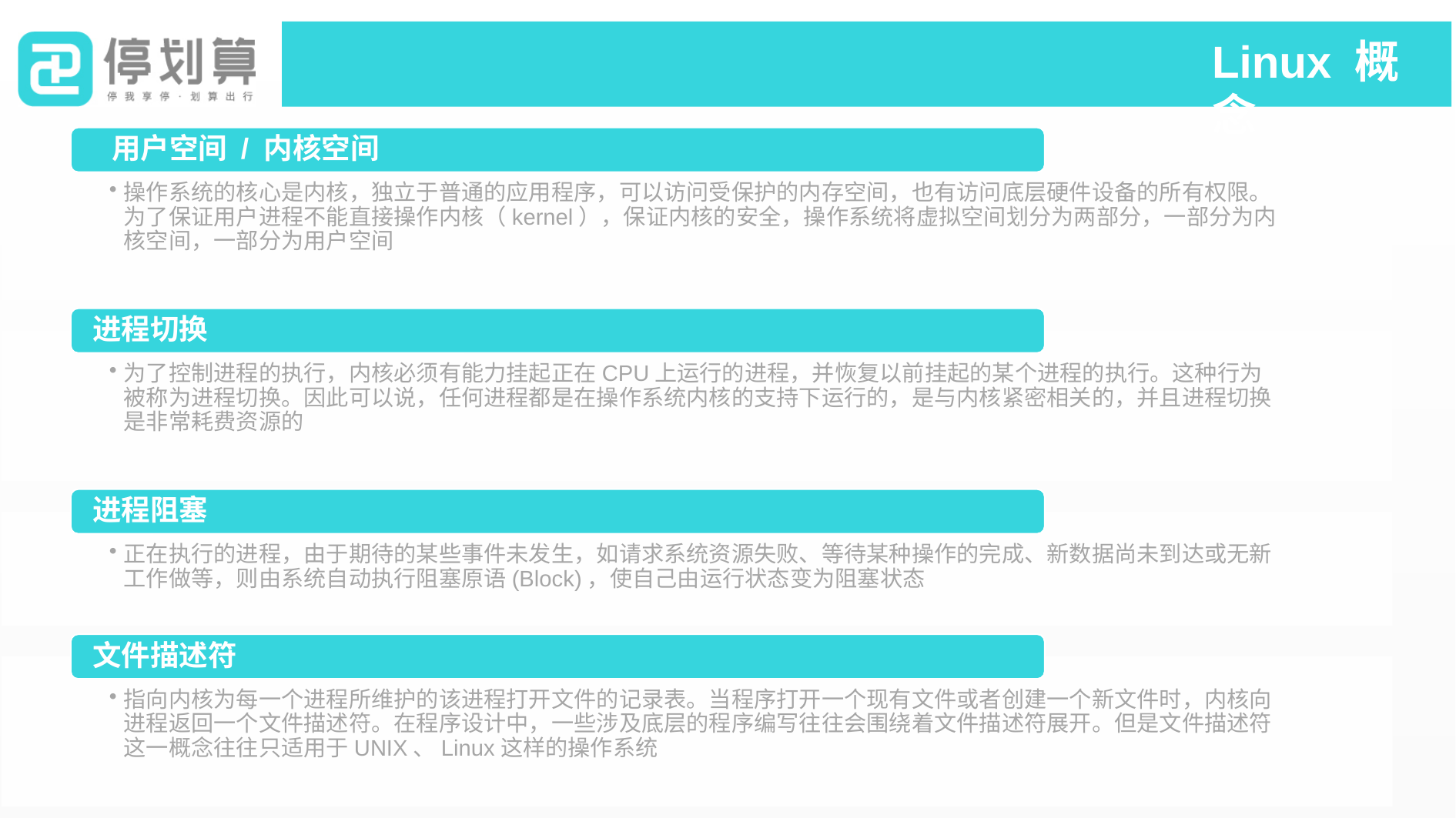

Linux 概念
操作系统的核心是内核，独立于普通的应用程序，可以访问受保护的内存空间，也有访问底层硬件设备的所有权限。为了保证用户进程不能直接操作内核（kernel），保证内核的安全，操作系统将虚拟空间划分为两部分，一部分为内核空间，一部分为用户空间
用户空间 / 内核空间
为了控制进程的执行，内核必须有能力挂起正在CPU上运行的进程，并恢复以前挂起的某个进程的执行。这种行为被称为进程切换。因此可以说，任何进程都是在操作系统内核的支持下运行的，是与内核紧密相关的，并且进程切换是非常耗费资源的
进程切换
正在执行的进程，由于期待的某些事件未发生，如请求系统资源失败、等待某种操作的完成、新数据尚未到达或无新工作做等，则由系统自动执行阻塞原语(Block)，使自己由运行状态变为阻塞状态
进程阻塞
指向内核为每一个进程所维护的该进程打开文件的记录表。当程序打开一个现有文件或者创建一个新文件时，内核向进程返回一个文件描述符。在程序设计中，一些涉及底层的程序编写往往会围绕着文件描述符展开。但是文件描述符这一概念往往只适用于UNIX、Linux这样的操作系统
文件描述符